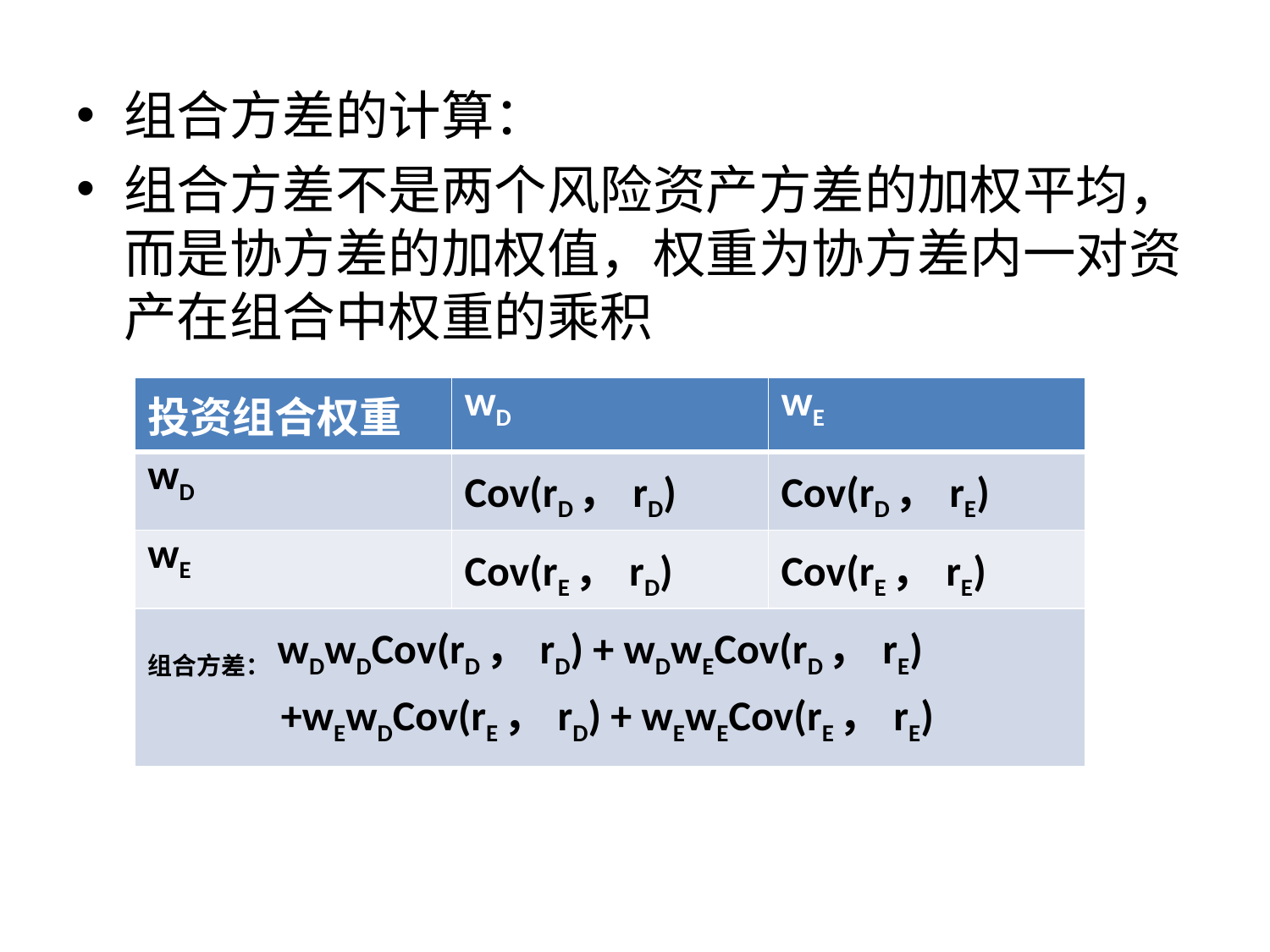

组合方差的计算：
组合方差不是两个风险资产方差的加权平均，而是协方差的加权值，权重为协方差内一对资产在组合中权重的乘积

| 投资组合权重 | wD | wE |
| --- | --- | --- |
| wD | Cov(rD，rD) | Cov(rD，rE) |
| wE | Cov(rE，rD) | Cov(rE，rE) |
| 组合方差：wDwDCov(rD，rD) + wDwECov(rD，rE) +wEwDCov(rE，rD) + wEwECov(rE，rE) |  |  |